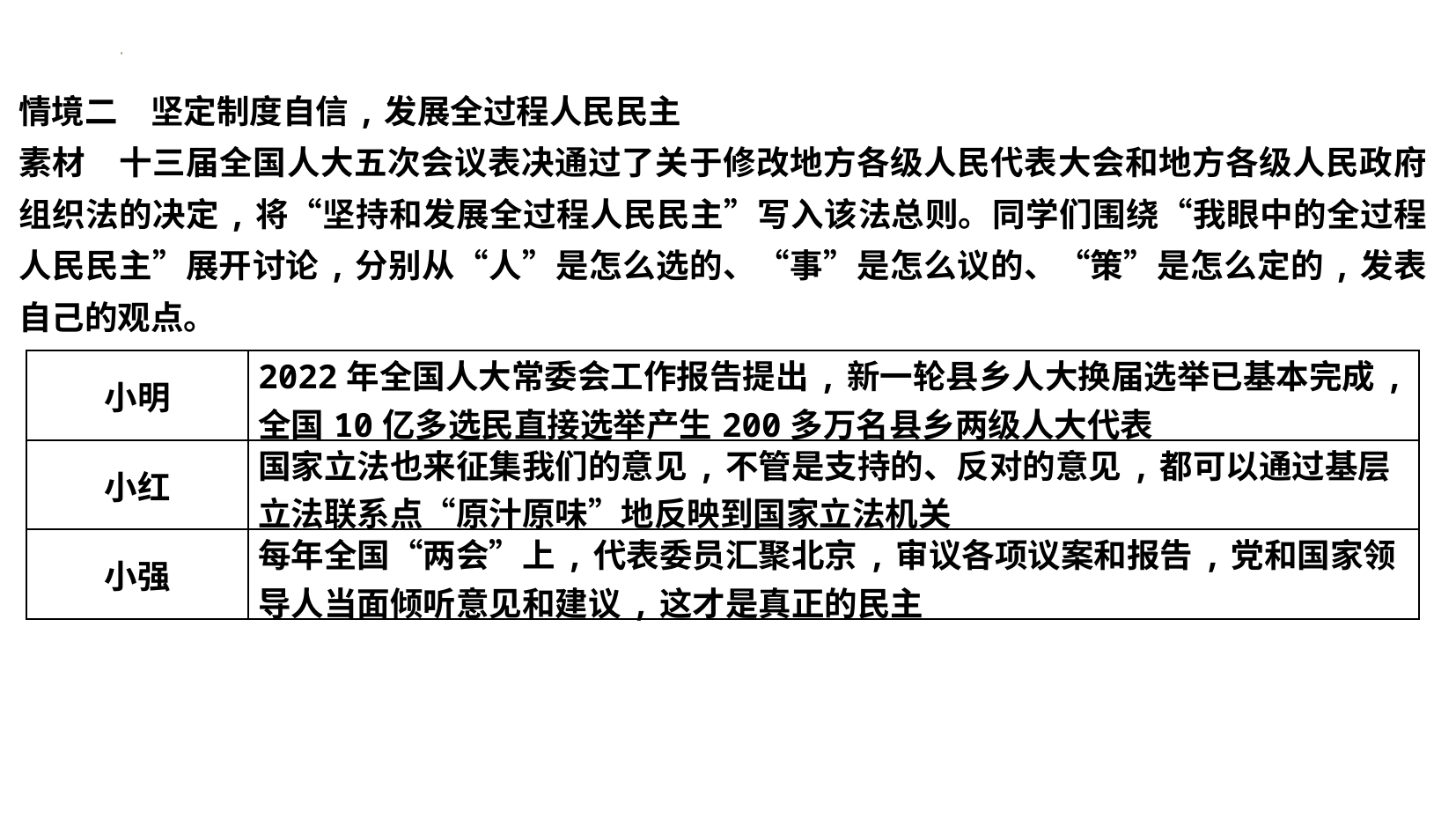

情境二　坚定制度自信,发展全过程人民民主
素材　十三届全国人大五次会议表决通过了关于修改地方各级人民代表大会和地方各级人民政府组织法的决定,将“坚持和发展全过程人民民主”写入该法总则。同学们围绕“我眼中的全过程人民民主”展开讨论,分别从“人”是怎么选的、“事”是怎么议的、“策”是怎么定的,发表自己的观点。
| 小明 | 2022年全国人大常委会工作报告提出,新一轮县乡人大换届选举已基本完成,全国10亿多选民直接选举产生200多万名县乡两级人大代表 |
| --- | --- |
| 小红 | 国家立法也来征集我们的意见,不管是支持的、反对的意见,都可以通过基层立法联系点“原汁原味”地反映到国家立法机关 |
| 小强 | 每年全国“两会”上,代表委员汇聚北京,审议各项议案和报告,党和国家领导人当面倾听意见和建议,这才是真正的民主 |